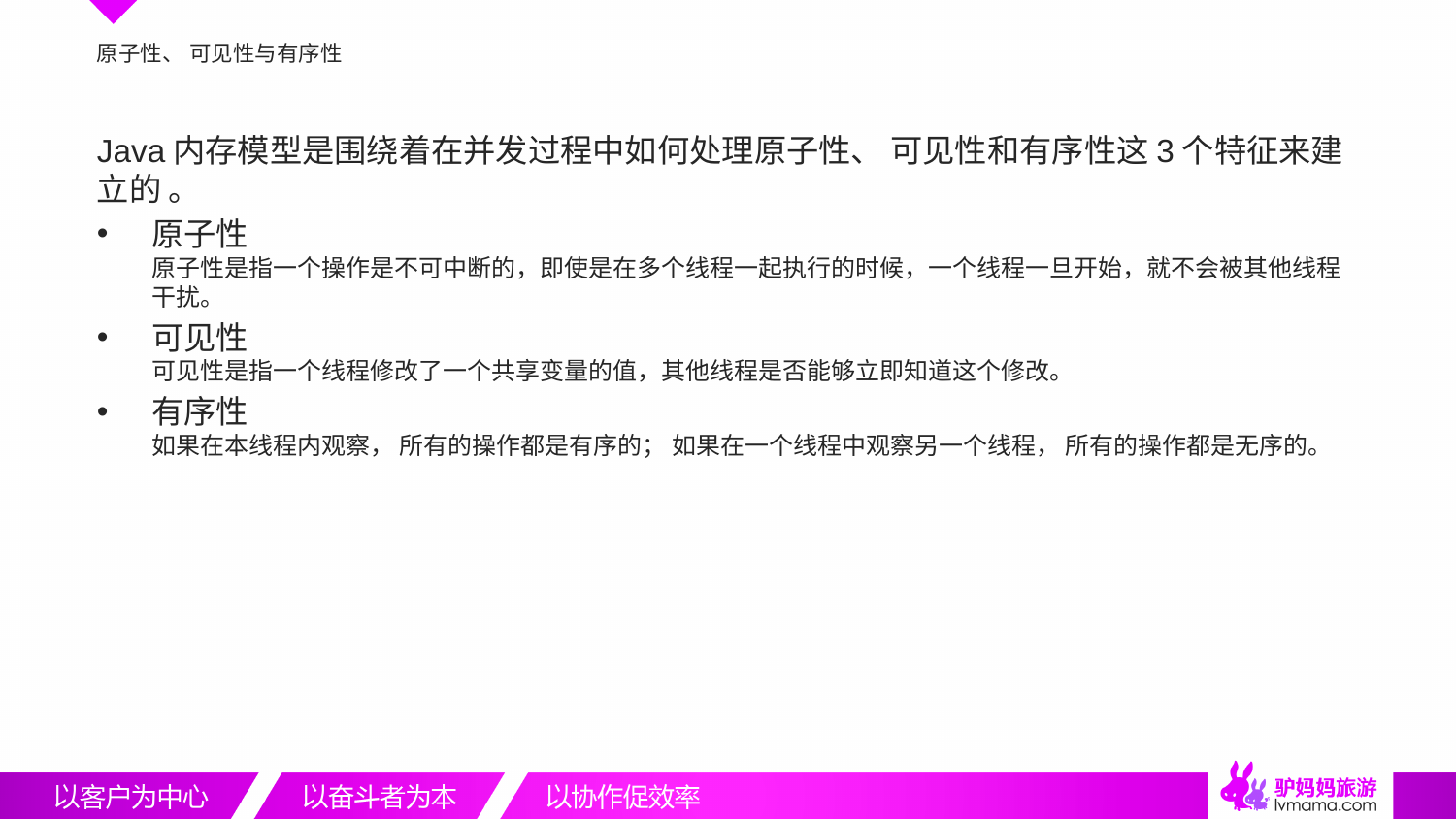

# 原子性、 可见性与有序性
Java内存模型是围绕着在并发过程中如何处理原子性、 可见性和有序性这3个特征来建立的 。
原子性 
原子性是指一个操作是不可中断的，即使是在多个线程一起执行的时候，一个线程一旦开始，就不会被其他线程干扰。
可见性 
可见性是指一个线程修改了一个共享变量的值，其他线程是否能够立即知道这个修改。
有序性 
如果在本线程内观察， 所有的操作都是有序的； 如果在一个线程中观察另一个线程， 所有的操作都是无序的。